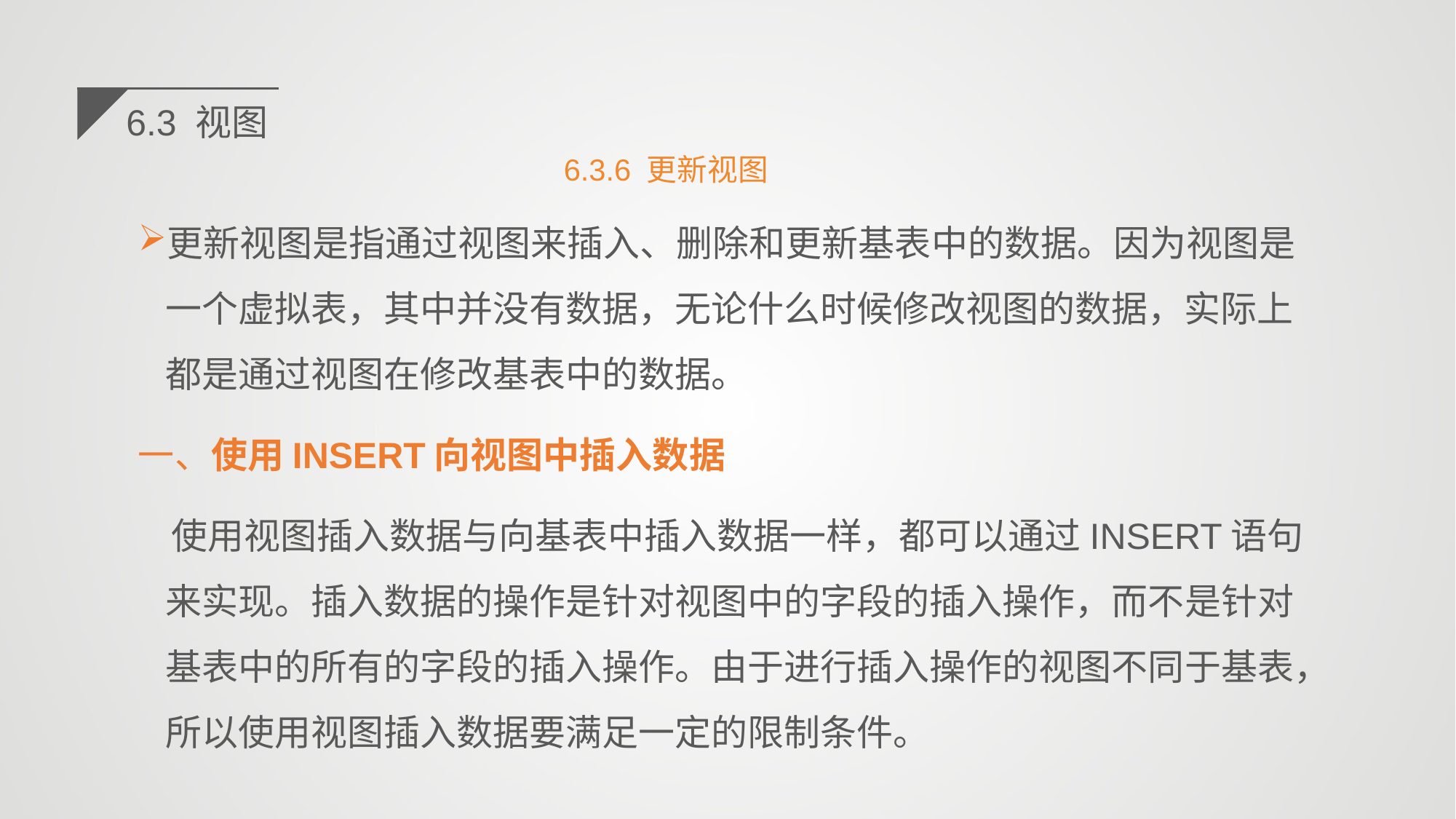

6.3 视图

6.3.6 更新视图
更新视图是指通过视图来插入、删除和更新基表中的数据。因为视图是一个虚拟表，其中并没有数据，无论什么时候修改视图的数据，实际上都是通过视图在修改基表中的数据。
一、使用INSERT向视图中插入数据
   使用视图插入数据与向基表中插入数据一样，都可以通过INSERT语句来实现。插入数据的操作是针对视图中的字段的插入操作，而不是针对基表中的所有的字段的插入操作。由于进行插入操作的视图不同于基表，所以使用视图插入数据要满足一定的限制条件。